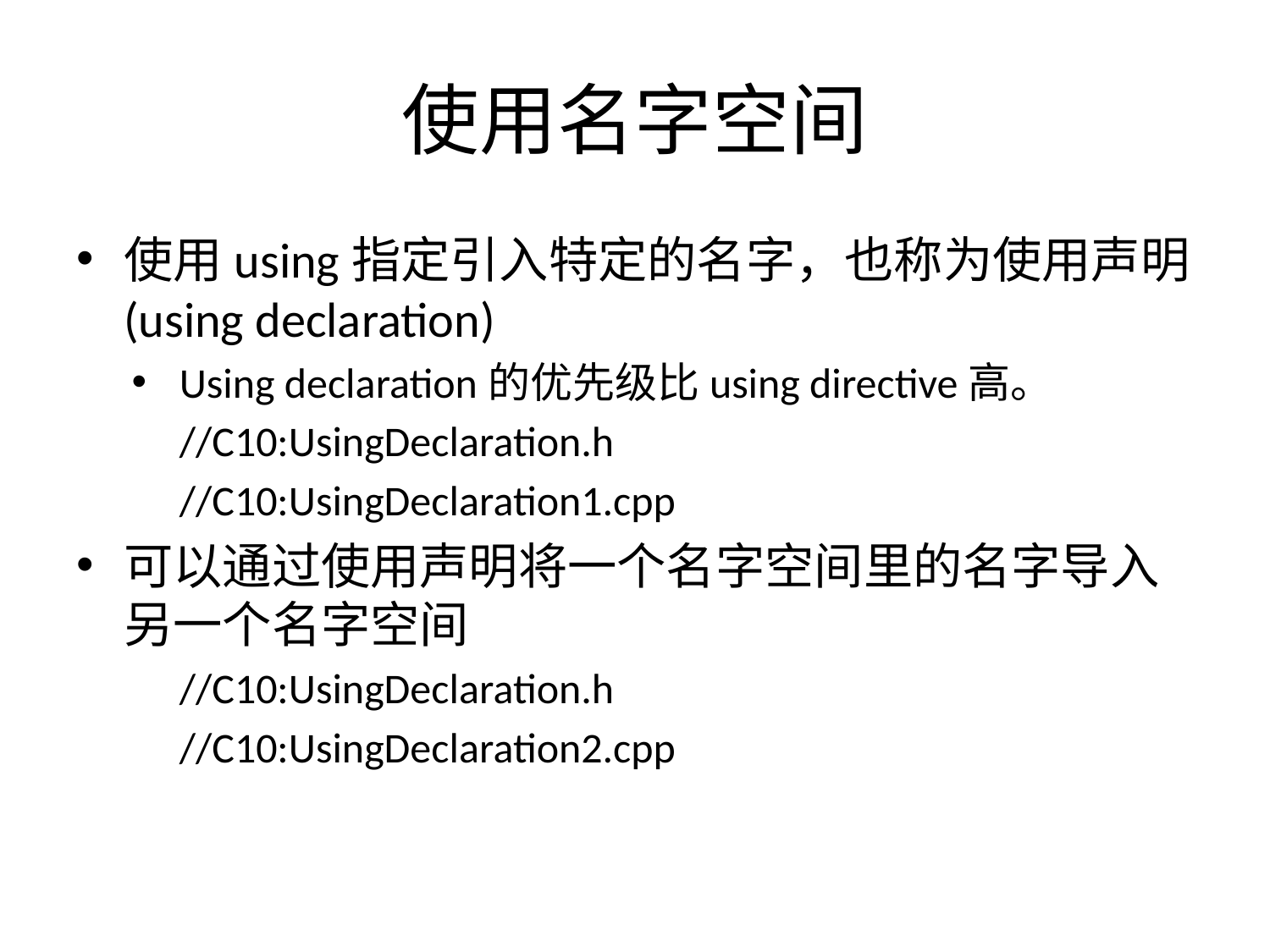

# 使用名字空间
使用using指定引入特定的名字，也称为使用声明(using declaration)
Using declaration的优先级比using directive高。
	//C10:UsingDeclaration.h
	//C10:UsingDeclaration1.cpp
可以通过使用声明将一个名字空间里的名字导入另一个名字空间
	//C10:UsingDeclaration.h
	//C10:UsingDeclaration2.cpp